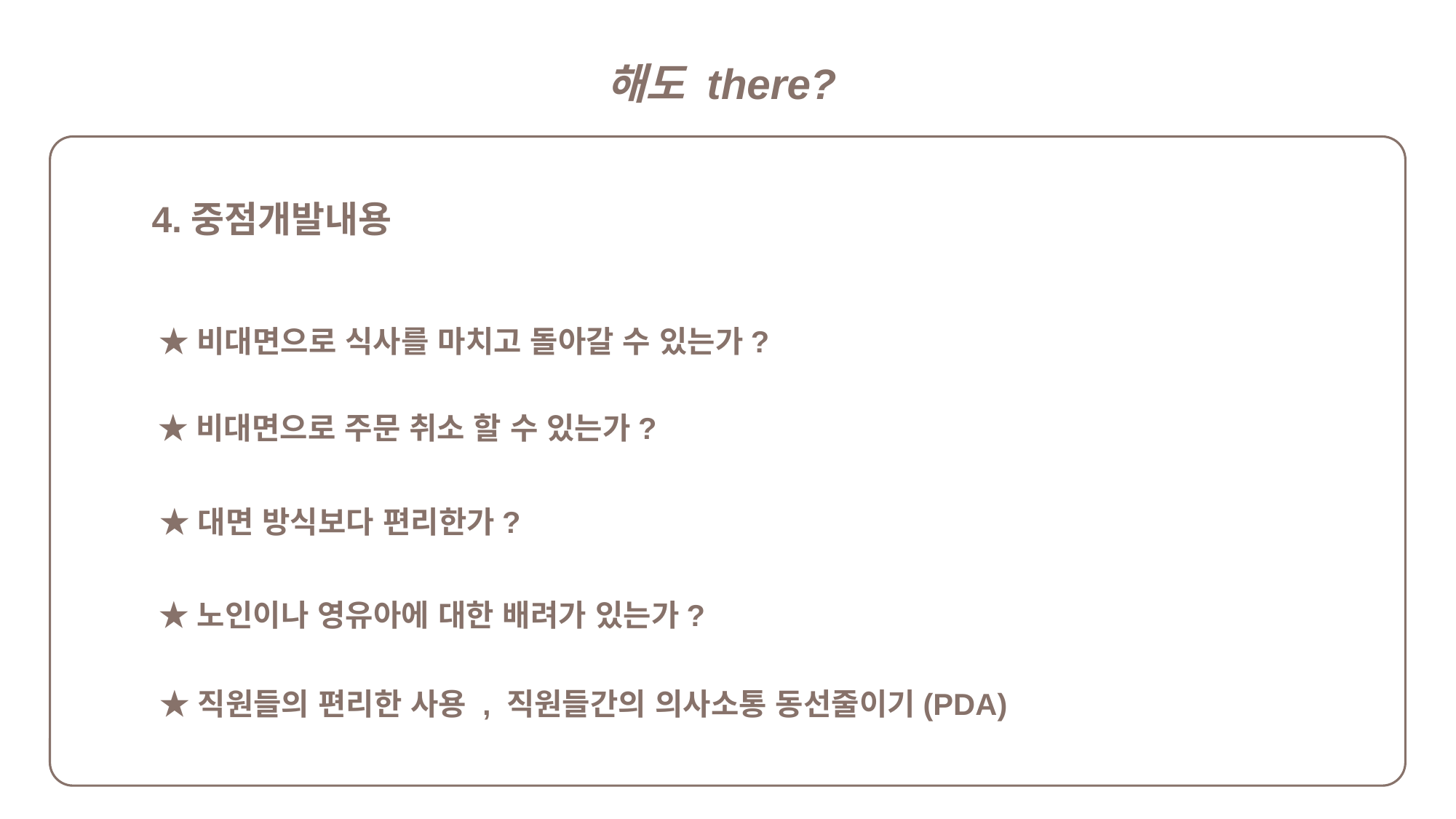

해도 there?

4.중점개발내용
★비대면으로 식사를 마치고 돌아갈 수 있는가?
★비대면으로 주문 취소 할 수 있는가?
★대면 방식보다 편리한가?
★노인이나 영유아에 대한 배려가 있는가?
★직원들의 편리한 사용 , 직원들간의 의사소통 동선줄이기(PDA)